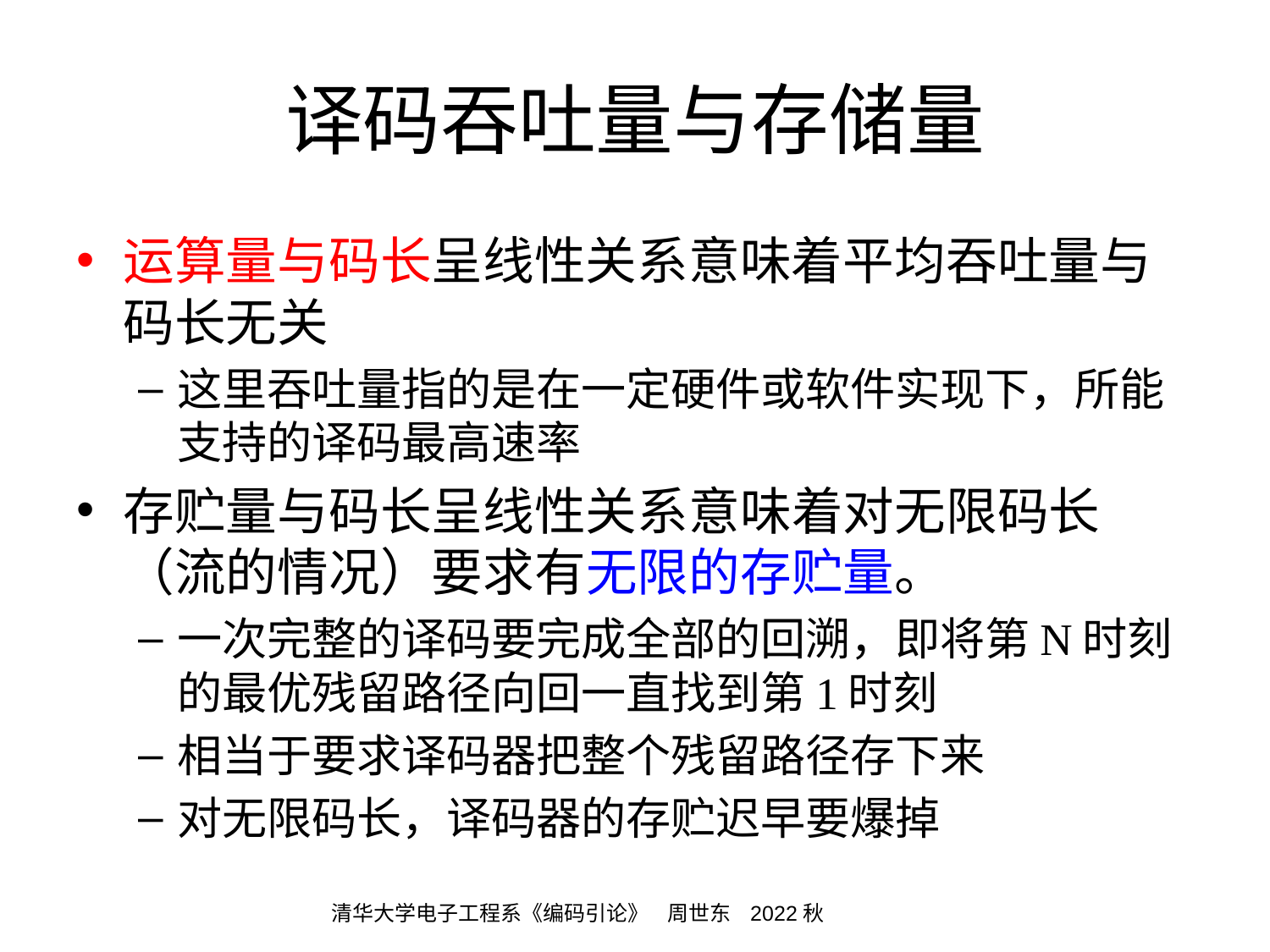

# 译码吞吐量与存储量
运算量与码长呈线性关系意味着平均吞吐量与码长无关
这里吞吐量指的是在一定硬件或软件实现下，所能支持的译码最高速率
存贮量与码长呈线性关系意味着对无限码长（流的情况）要求有无限的存贮量。
一次完整的译码要完成全部的回溯，即将第N时刻的最优残留路径向回一直找到第1时刻
相当于要求译码器把整个残留路径存下来
对无限码长，译码器的存贮迟早要爆掉